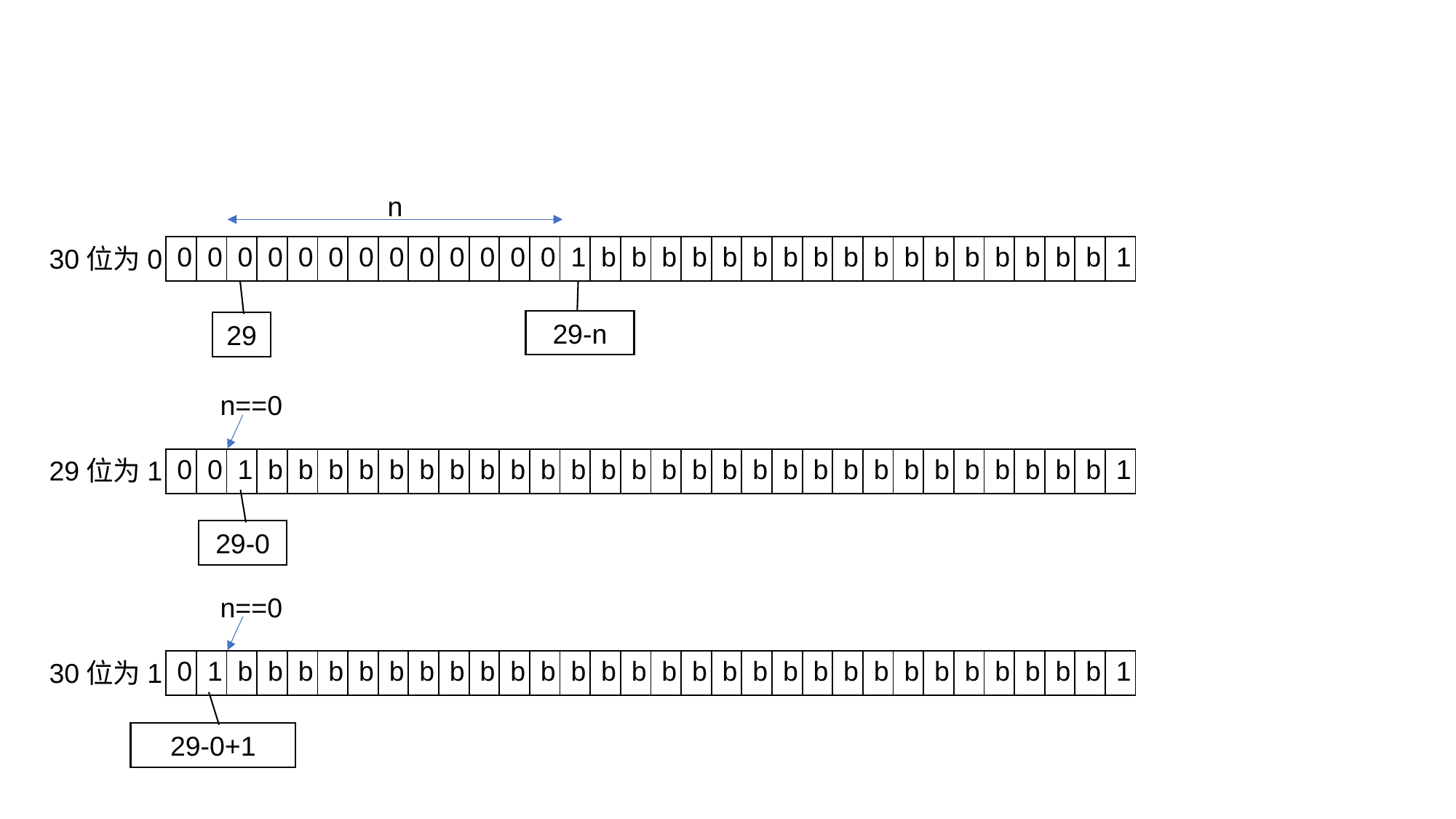

n
30位为0
| 0 | 0 | 0 | 0 | 0 | 0 | 0 | 0 | 0 | 0 | 0 | 0 | 0 | 1 | b | b | b | b | b | b | b | b | b | b | b | b | b | b | b | b | b | 1 |
| --- | --- | --- | --- | --- | --- | --- | --- | --- | --- | --- | --- | --- | --- | --- | --- | --- | --- | --- | --- | --- | --- | --- | --- | --- | --- | --- | --- | --- | --- | --- | --- |
29-n
29
n==0
29位为1
| 0 | 0 | 1 | b | b | b | b | b | b | b | b | b | b | b | b | b | b | b | b | b | b | b | b | b | b | b | b | b | b | b | b | 1 |
| --- | --- | --- | --- | --- | --- | --- | --- | --- | --- | --- | --- | --- | --- | --- | --- | --- | --- | --- | --- | --- | --- | --- | --- | --- | --- | --- | --- | --- | --- | --- | --- |
29-0
n==0
30位为1
| 0 | 1 | b | b | b | b | b | b | b | b | b | b | b | b | b | b | b | b | b | b | b | b | b | b | b | b | b | b | b | b | b | 1 |
| --- | --- | --- | --- | --- | --- | --- | --- | --- | --- | --- | --- | --- | --- | --- | --- | --- | --- | --- | --- | --- | --- | --- | --- | --- | --- | --- | --- | --- | --- | --- | --- |
29-0+1